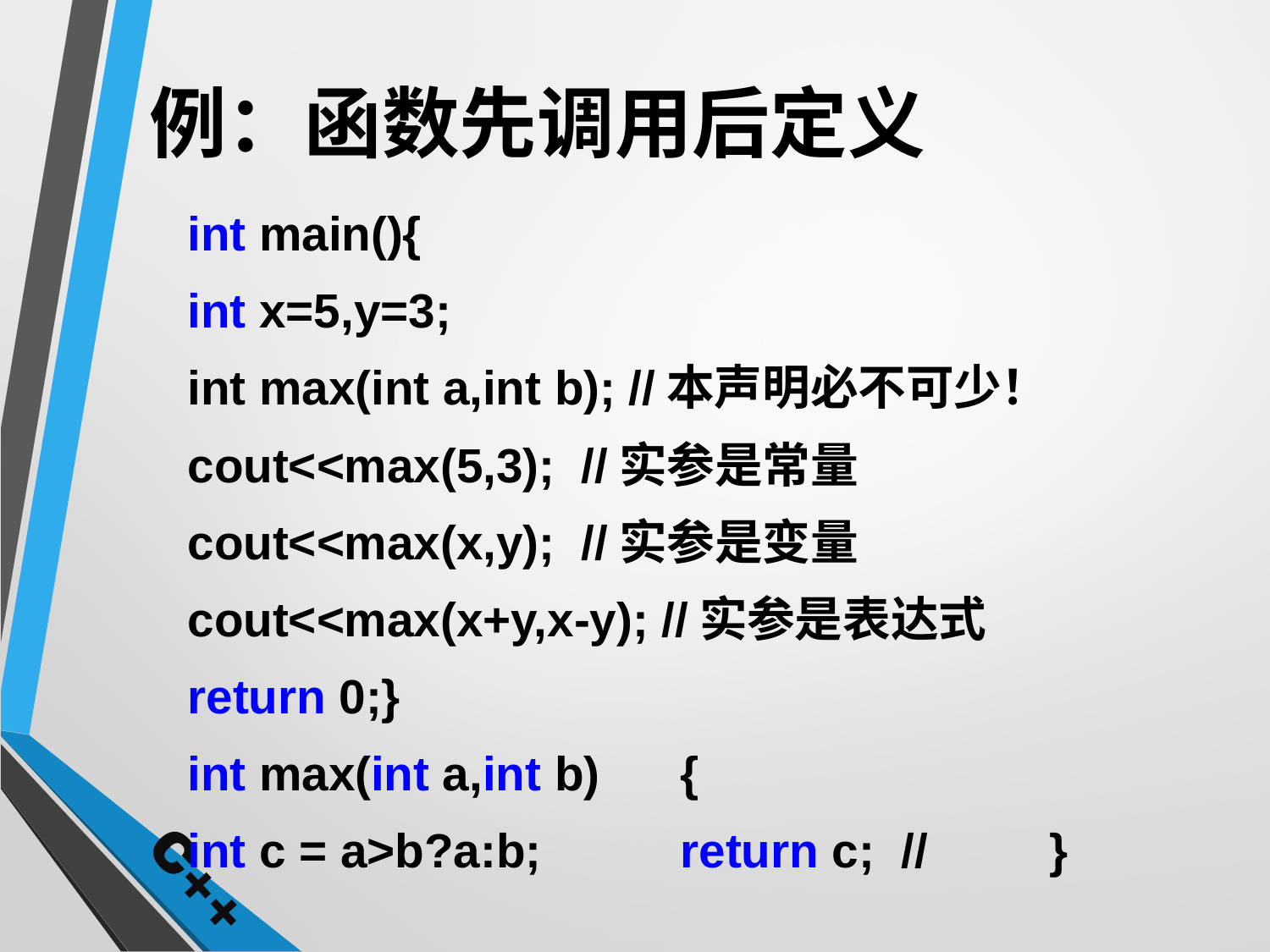

# 例：函数先调用后定义
	int main(){
		int x=5,y=3;
		int max(int a,int b); //本声明必不可少！
		cout<<max(5,3);  //实参是常量
		cout<<max(x,y);  //实参是变量
		cout<<max(x+y,x-y); //实参是表达式
		return 0;}
	int max(int a,int b)	{
		int c = a>b?a:b;  	return c;  //	}